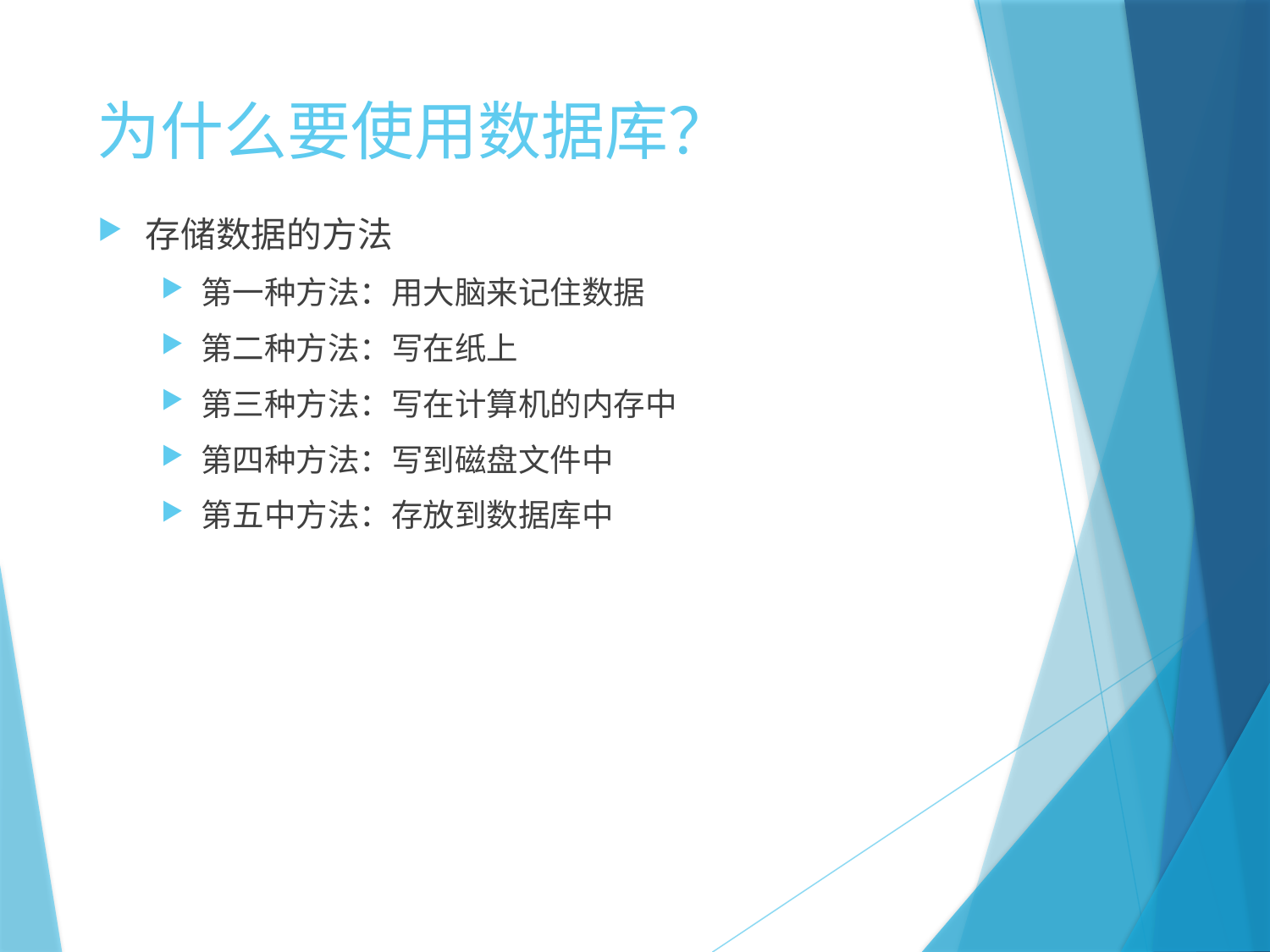

# 为什么要使用数据库？
存储数据的方法
第一种方法：用大脑来记住数据
第二种方法：写在纸上
第三种方法：写在计算机的内存中
第四种方法：写到磁盘文件中
第五中方法：存放到数据库中